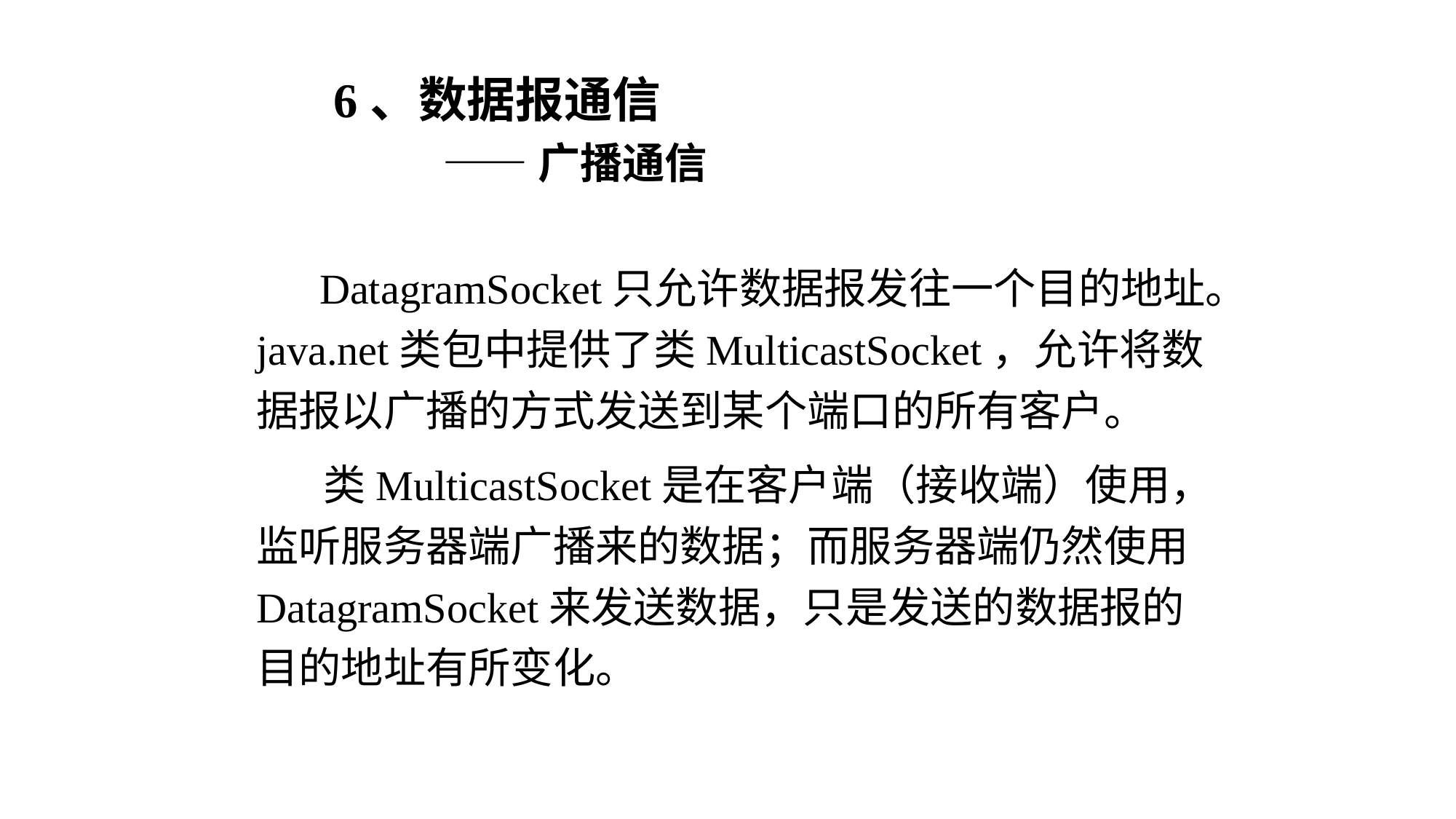

6、数据报通信
	——广播通信
      DatagramSocket只允许数据报发往一个目的地址。java.net类包中提供了类MulticastSocket，允许将数据报以广播的方式发送到某个端口的所有客户。

      类MulticastSocket是在客户端（接收端）使用，监听服务器端广播来的数据；而服务器端仍然使用DatagramSocket来发送数据，只是发送的数据报的目的地址有所变化。